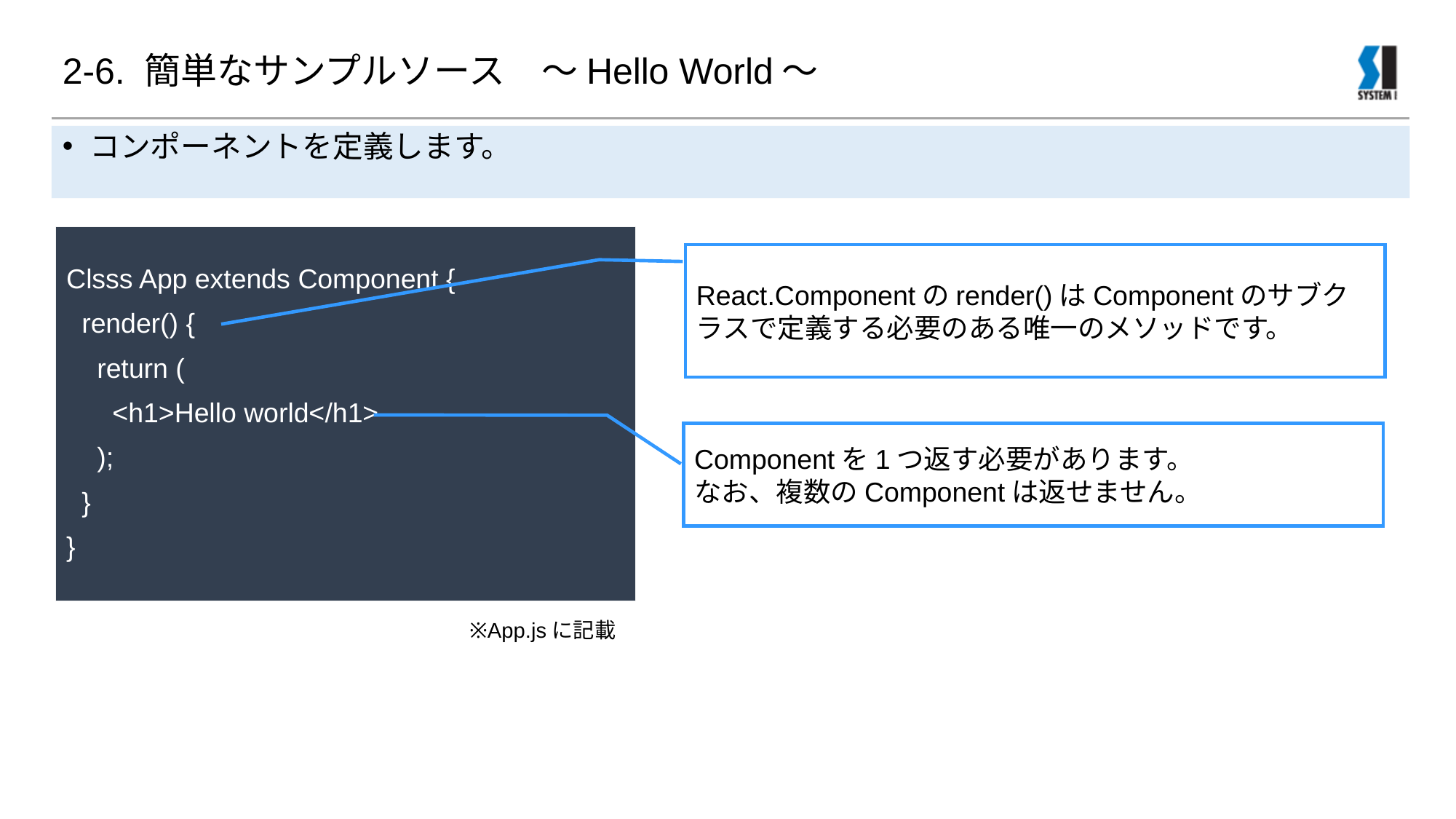

# 2-6. 簡単なサンプルソース　～Hello World～
コンポーネントを定義します。
Clsss App extends Component {
  render() {
    return (
      <h1>Hello world</h1>
    );
  }
}
React.Componentのrender()はComponentのサブクラスで定義する必要のある唯一のメソッドです。
①コンポーネントを定義
Componentを1つ返す必要があります。
なお、複数のComponentは返せません。
※App.jsに記載